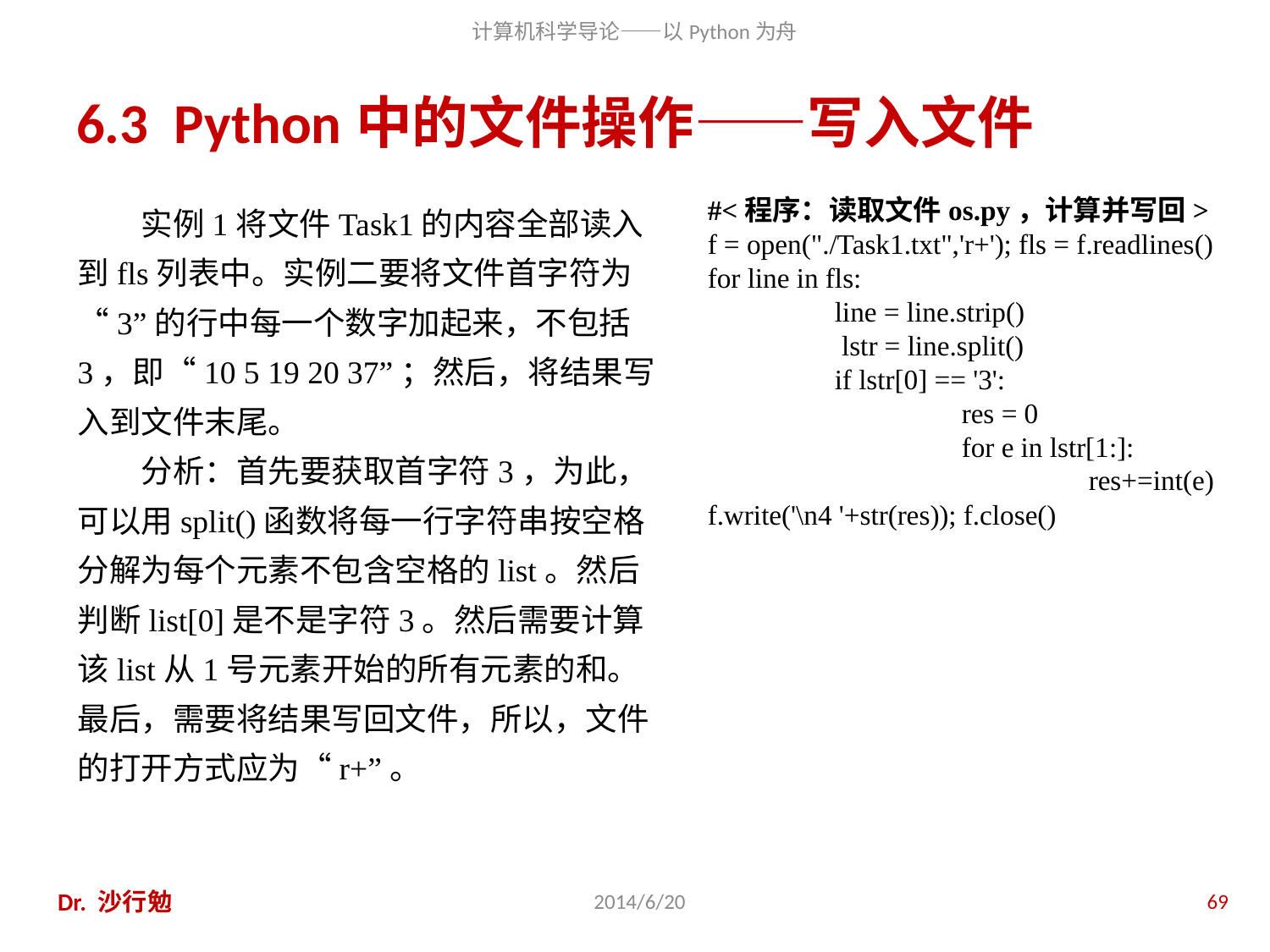

# 6.3  Python中的文件操作——写入文件
实例1将文件Task1的内容全部读入到fls列表中。实例二要将文件首字符为“3”的行中每一个数字加起来，不包括3，即“10 5 19 20 37”；然后，将结果写入到文件末尾。
分析：首先要获取首字符3，为此，可以用split()函数将每一行字符串按空格分解为每个元素不包含空格的list。然后判断list[0]是不是字符3。然后需要计算该list从1号元素开始的所有元素的和。最后，需要将结果写回文件，所以，文件的打开方式应为“r+”。

#<程序：读取文件os.py，计算并写回>
f = open("./Task1.txt",'r+'); fls = f.readlines()
for line in fls:
	line = line.strip()
	 lstr = line.split()
	if lstr[0] == '3':
		res = 0
		for e in lstr[1:]:
			res+=int(e)
f.write('\n4 '+str(res)); f.close()
Dr. 沙行勉
2014/6/20
69